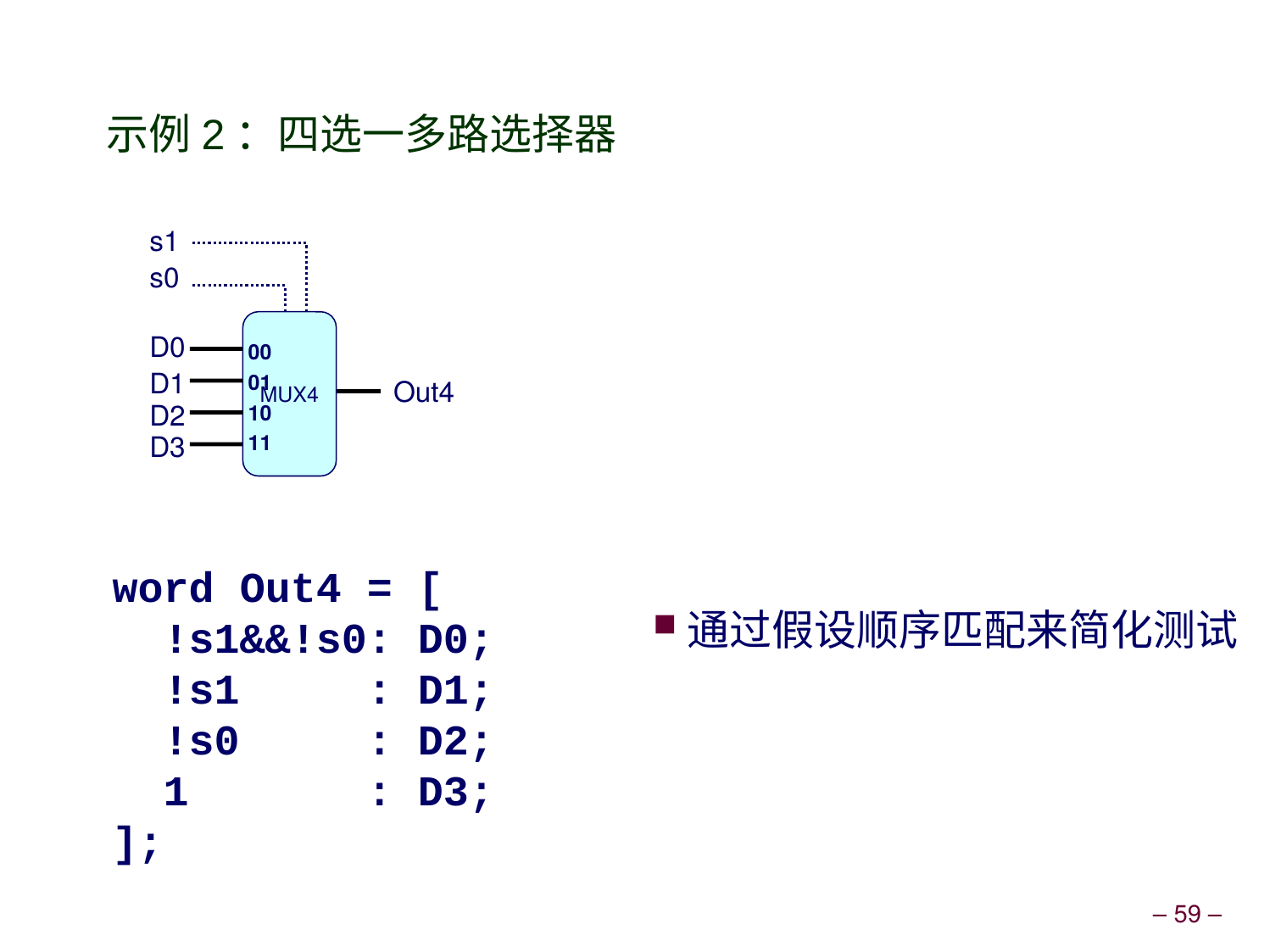

示例2：四选一多路选择器
s1

s0

MUX4
D0

D1
Out4

D2

D3

00
01
10
11
word Out4 = [
  !s1&&!s0: D0;
  !s1     : D1;
  !s0     : D2;
  1       : D3;
];
通过假设顺序匹配来简化测试